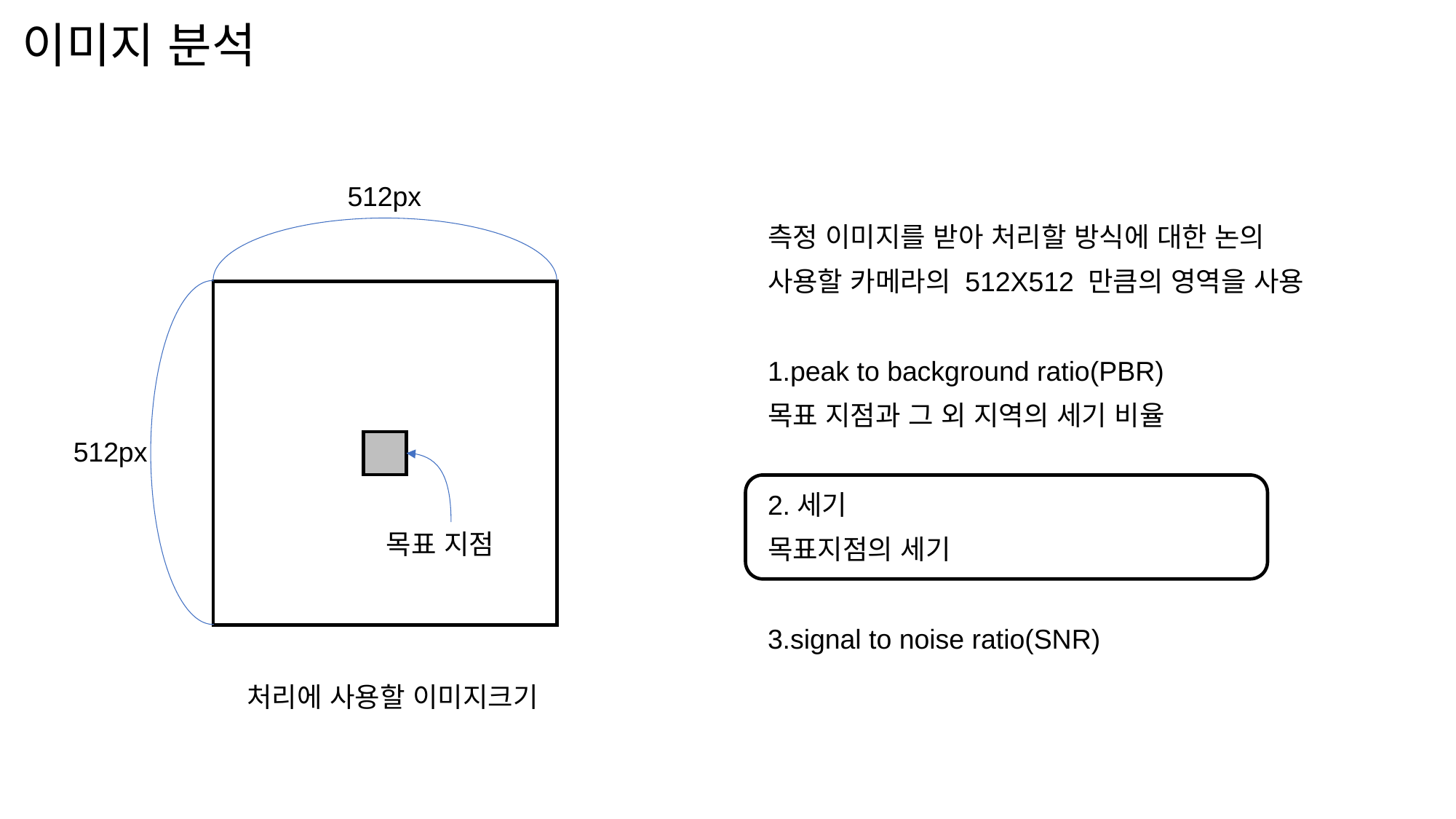

# 이미지 분석
512px

측정 이미지를 받아 처리할 방식에 대한 논의
사용할 카메라의 512X512 만큼의 영역을 사용

1.peak to background ratio(PBR)
목표 지점과 그 외 지역의 세기 비율

2.세기
목표지점의 세기

3.signal to noise ratio(SNR)

512px

목표 지점
처리에 사용할 이미지크기